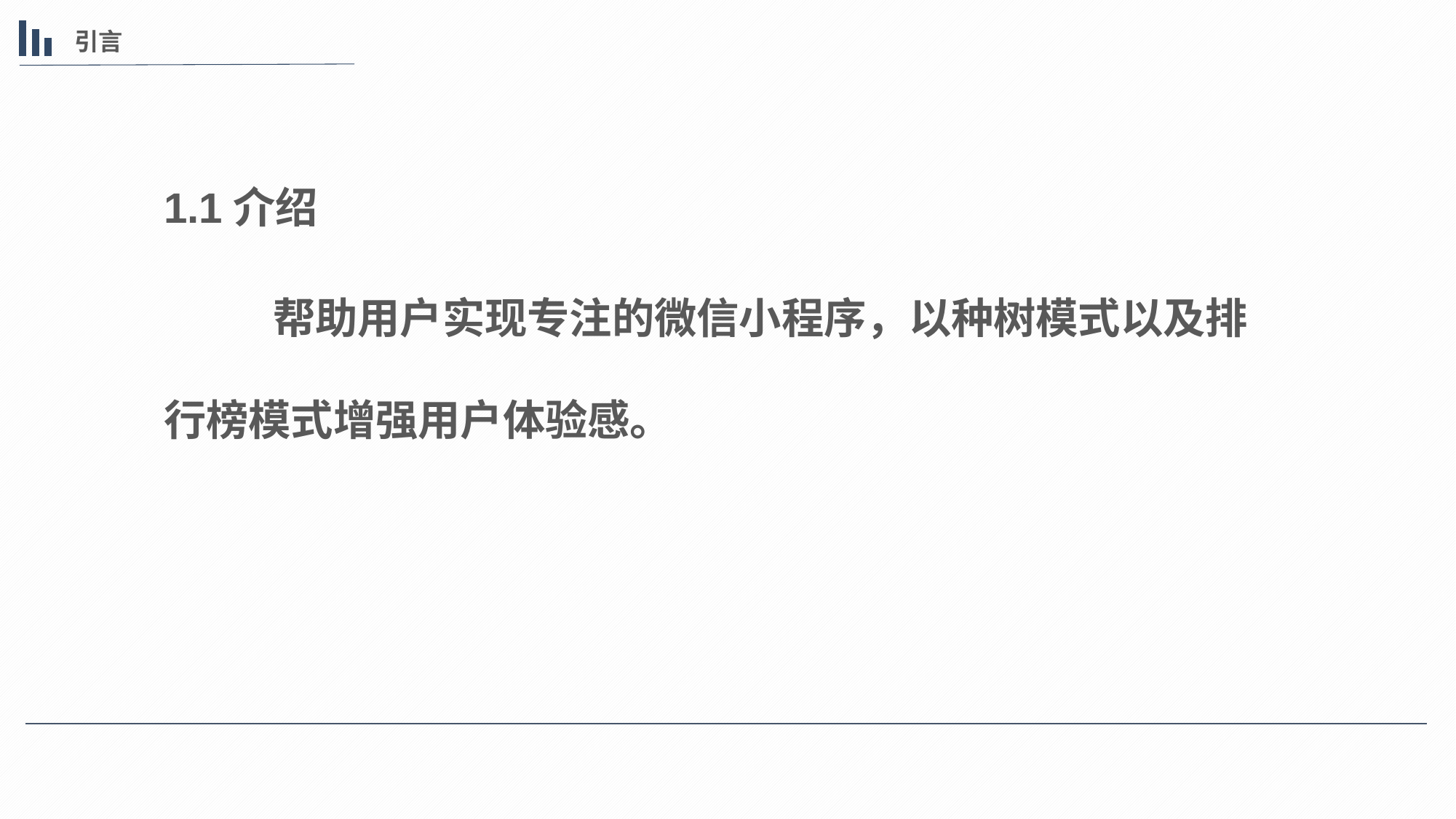

引言

1.1介绍
	帮助用户实现专注的微信小程序，以种树模式以及排行榜模式增强用户体验感。